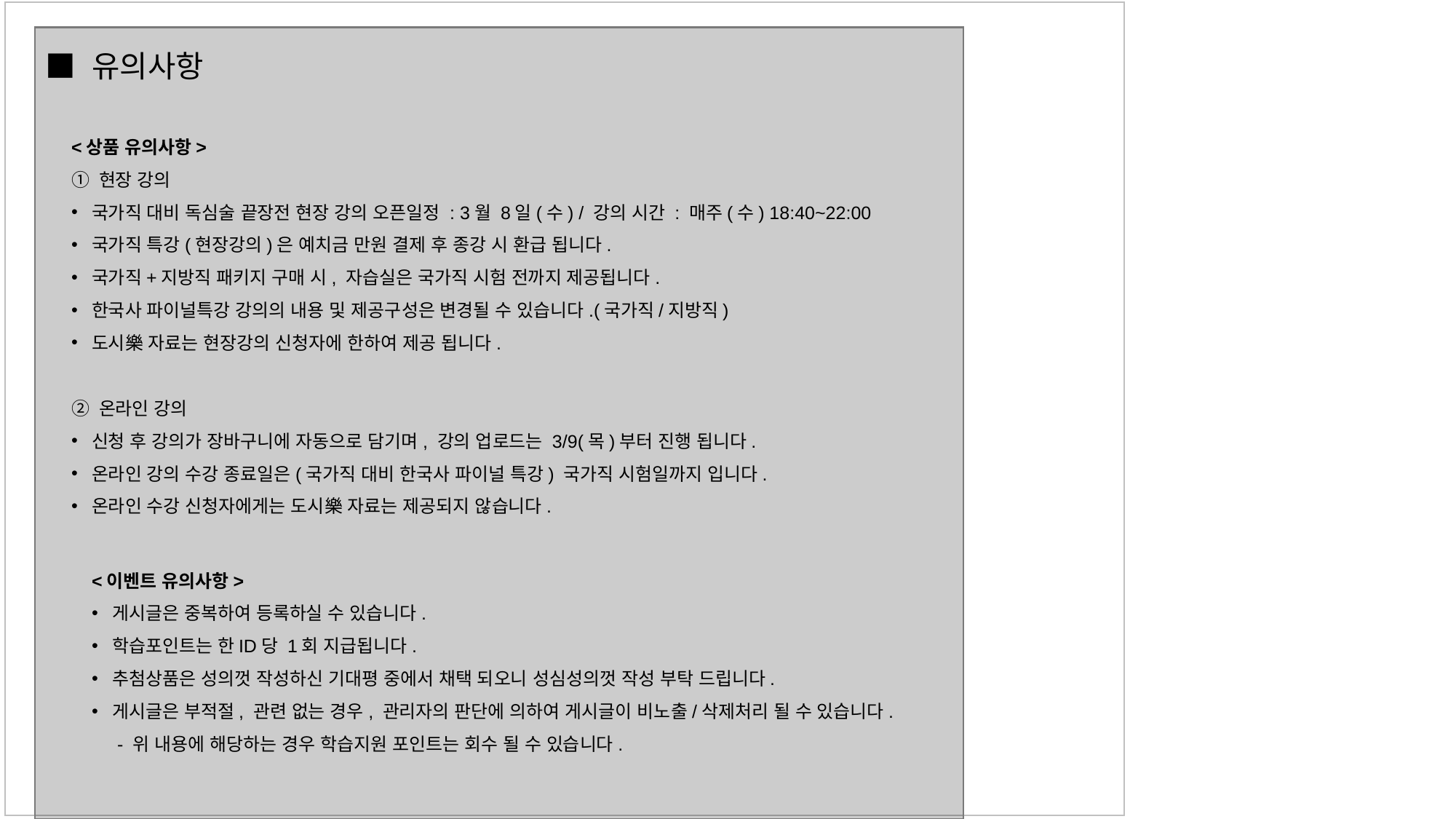

■ 유의사항
<상품 유의사항>
① 현장 강의
국가직 대비 독심술 끝장전 현장 강의 오픈일정 : 3월 8일(수) / 강의 시간 : 매주(수) 18:40~22:00
국가직 특강(현장강의)은 예치금 만원 결제 후 종강 시 환급 됩니다.
국가직+지방직 패키지 구매 시, 자습실은 국가직 시험 전까지 제공됩니다.
한국사 파이널특강 강의의 내용 및 제공구성은 변경될 수 있습니다.(국가직/지방직)
도시樂 자료는 현장강의 신청자에 한하여 제공 됩니다.

② 온라인 강의
신청 후 강의가 장바구니에 자동으로 담기며, 강의 업로드는 3/9(목)부터 진행 됩니다.
온라인 강의 수강 종료일은(국가직 대비 한국사 파이널 특강) 국가직 시험일까지 입니다.
온라인 수강 신청자에게는 도시樂 자료는 제공되지 않습니다.
<이벤트 유의사항>
게시글은 중복하여 등록하실 수 있습니다.
학습포인트는 한ID당 1회 지급됩니다.
추첨상품은 성의껏 작성하신 기대평 중에서 채택 되오니 성심성의껏 작성 부탁 드립니다.
게시글은 부적절, 관련 없는 경우, 관리자의 판단에 의하여 게시글이 비노출/삭제처리 될 수 있습니다.
 - 위 내용에 해당하는 경우 학습지원 포인트는 회수 될 수 있습니다.